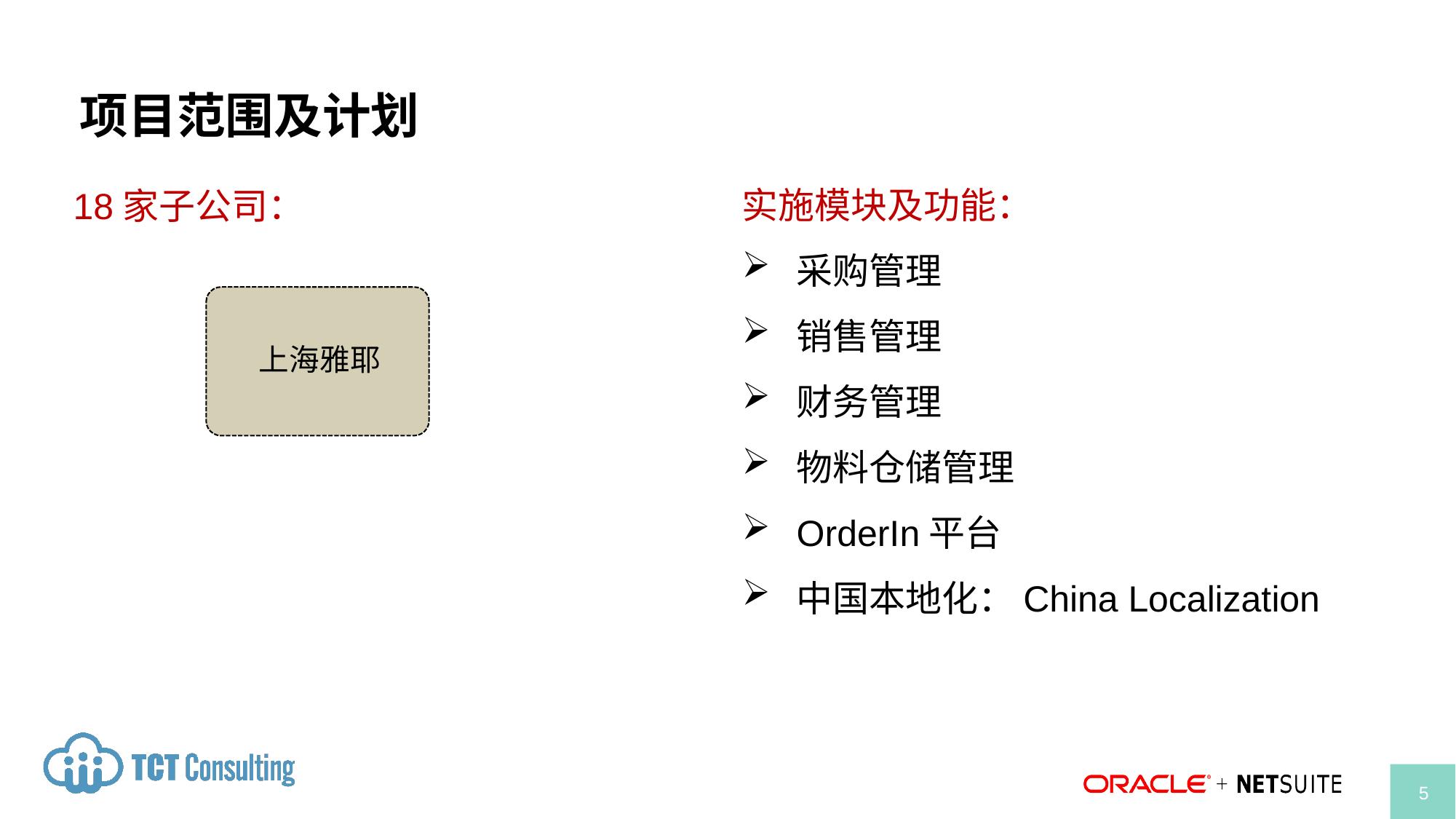

项目范围及计划
实施模块及功能：
采购管理
销售管理
财务管理
物料仓储管理
OrderIn平台
中国本地化：China Localization
18家子公司：

上海雅耶
5
15